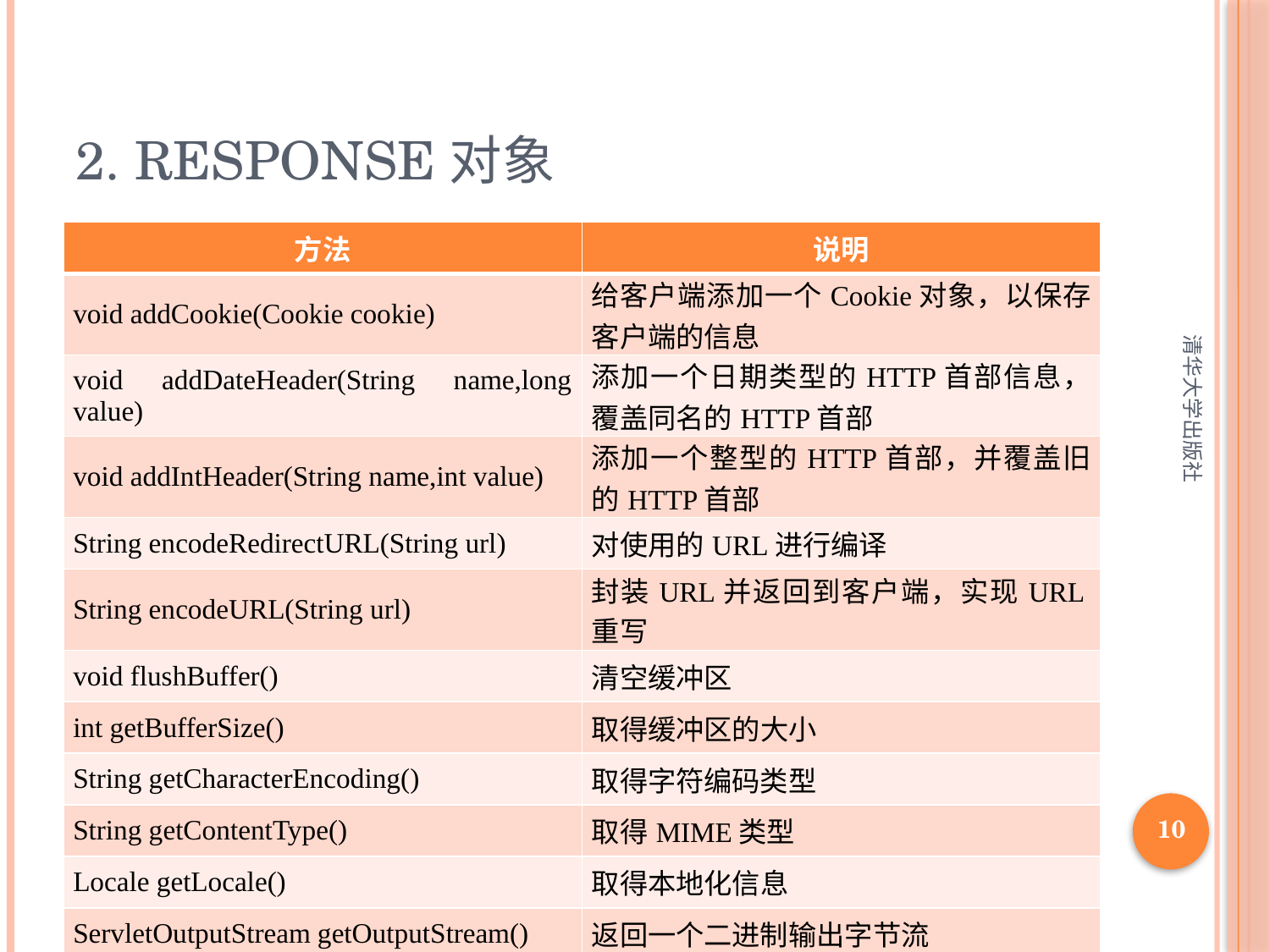

# 2. response对象
| 方法 | 说明 |
| --- | --- |
| void addCookie(Cookie cookie) | 给客户端添加一个Cookie对象，以保存客户端的信息 |
| void addDateHeader(String name,long value) | 添加一个日期类型的HTTP首部信息，覆盖同名的HTTP首部 |
| void addIntHeader(String name,int value) | 添加一个整型的HTTP首部，并覆盖旧的HTTP首部 |
| String encodeRedirectURL(String url) | 对使用的URL进行编译 |
| String encodeURL(String url) | 封装URL并返回到客户端，实现URL重写 |
| void flushBuffer() | 清空缓冲区 |
| int getBufferSize() | 取得缓冲区的大小 |
| String getCharacterEncoding() | 取得字符编码类型 |
| String getContentType() | 取得MIME类型 |
| Locale getLocale() | 取得本地化信息 |
| ServletOutputStream getOutputStream() | 返回一个二进制输出字节流 |
清华大学出版社
10